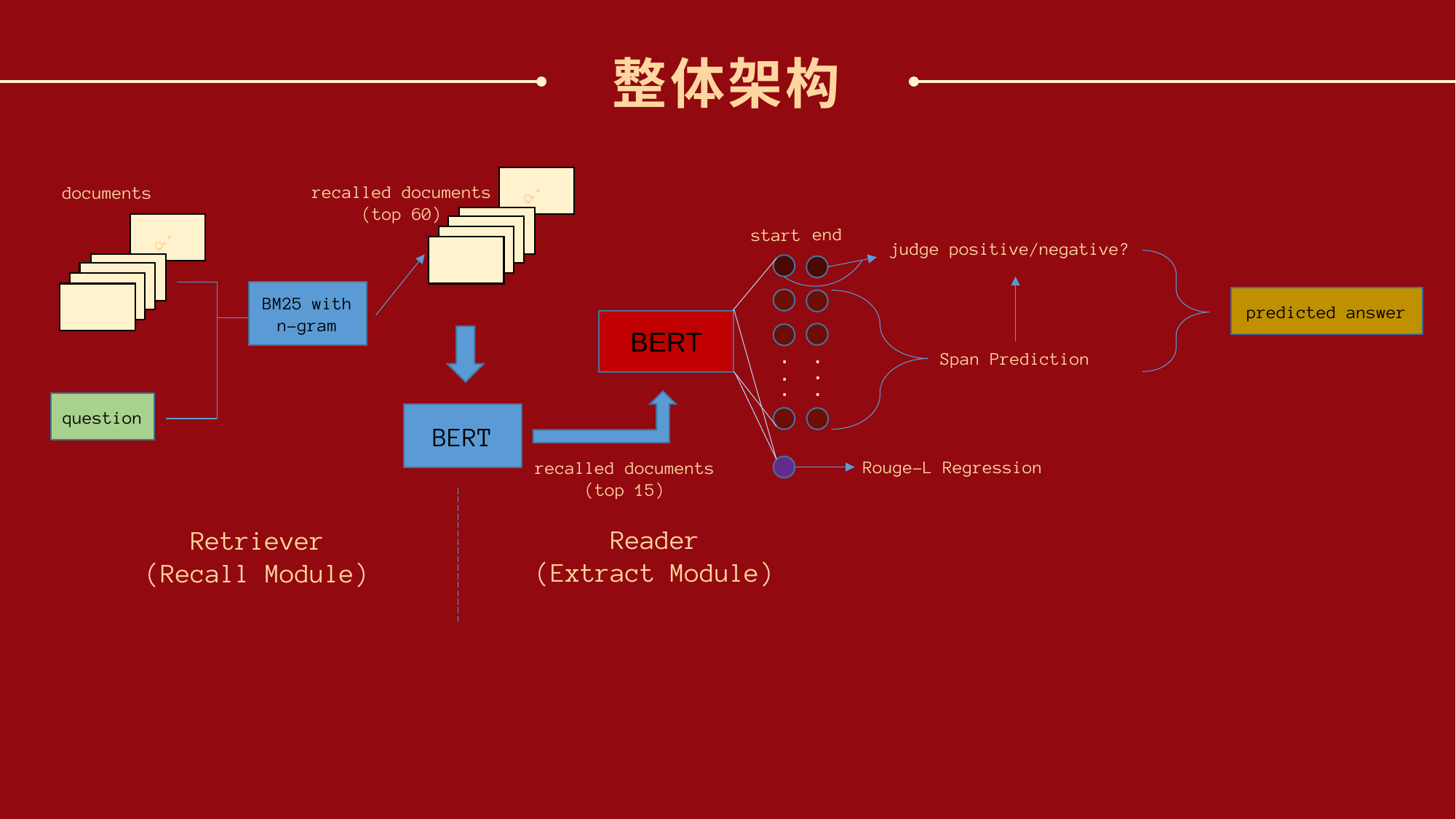

整体架构
.
.
。
.

recalled documents
(top 60)
documents
.
.
。
.

end
start
judge positive/negative?

.
.
.

.
.
.
predicted answer

BERT
Span Prediction
question
Rouge-L Regression
Reader
(Extract Module)
Retriever
(Recall Module)
BM25 with n-gram

BERT
recalled documents
(top 15)